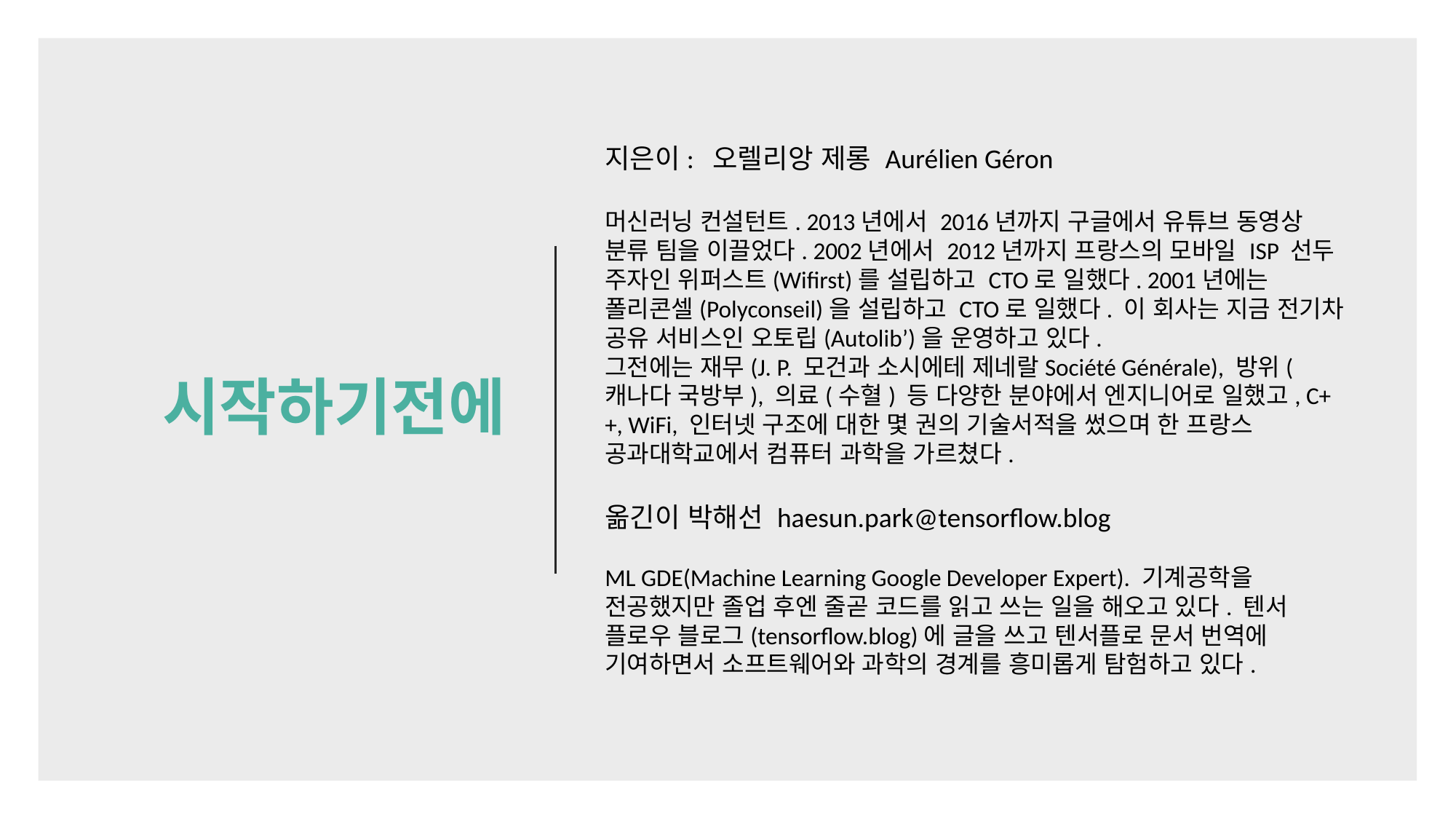

# 시작하기전에
지은이:  오렐리앙 제롱 Aurélien Géron

머신러닝 컨설턴트. 2013년에서 2016년까지 구글에서 유튜브 동영상 분류 팀을 이끌었다. 2002년에서 2012년까지 프랑스의 모바일 ISP 선두 주자인 위퍼스트(Wifirst)를 설립하고 CTO로 일했다. 2001년에는 폴리콘셀(Polyconseil)을 설립하고 CTO로 일했다. 이 회사는 지금 전기차 공유 서비스인 오토립(Autolib’)을 운영하고 있다.
그전에는 재무(J. P. 모건과 소시에테 제네랄Société Générale), 방위(캐나다 국방부), 의료(수혈) 등 다양한 분야에서 엔지니어로 일했고, C++, WiFi, 인터넷 구조에 대한 몇 권의 기술서적을 썼으며 한 프랑스 공과대학교에서 컴퓨터 과학을 가르쳤다.

옮긴이 박해선 haesun.park@tensorflow.blog

ML GDE(Machine Learning Google Developer Expert). 기계공학을 전공했지만 졸업 후엔 줄곧 코드를 읽고 쓰는 일을 해오고 있다. 텐서 플로우 블로그(tensorflow.blog)에 글을 쓰고 텐서플로 문서 번역에 기여하면서 소프트웨어와 과학의 경계를 흥미롭게 탐험하고 있다.